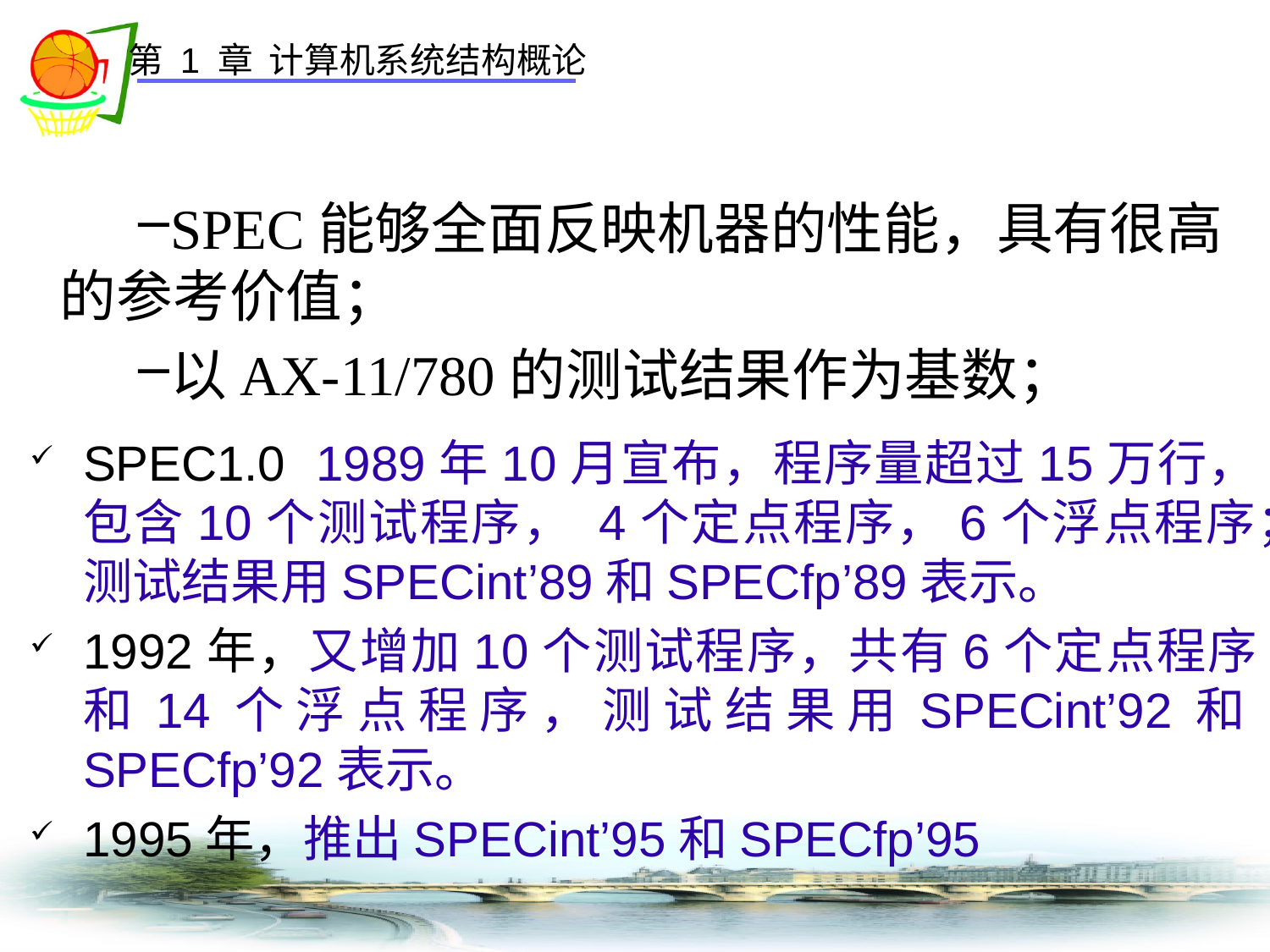

SPEC能够全面反映机器的性能，具有很高的参考价值；
以AX-11/780的测试结果作为基数；
SPEC1.0  1989年10月宣布，程序量超过15万行，包含10个测试程序， 4个定点程序，6个浮点程序；测试结果用SPECint’89和SPECfp’89表示。
1992年，又增加10个测试程序，共有6个定点程序和14个浮点程序，测试结果用SPECint’92和SPECfp’92表示。
1995年，推出SPECint’95和SPECfp’95